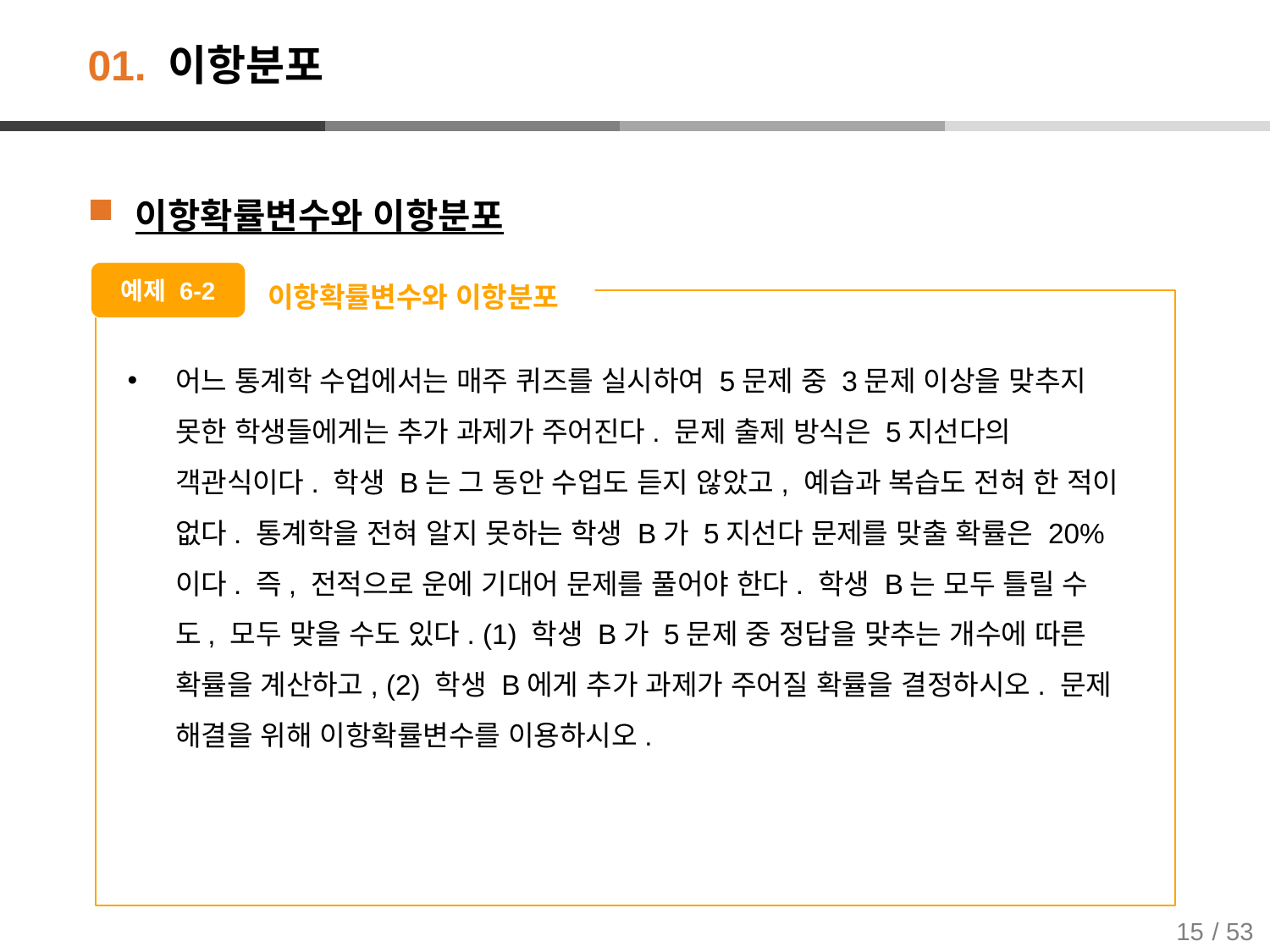

# 01. 이항분포
이항확률변수와 이항분포
이항확률변수와 이항분포

예제 6-2

어느 통계학 수업에서는 매주 퀴즈를 실시하여 5문제 중 3문제 이상을 맞추지 못한 학생들에게는 추가 과제가 주어진다. 문제 출제 방식은 5지선다의 객관식이다. 학생 B는 그 동안 수업도 듣지 않았고, 예습과 복습도 전혀 한 적이 없다. 통계학을 전혀 알지 못하는 학생 B가 5지선다 문제를 맞출 확률은 20%이다. 즉, 전적으로 운에 기대어 문제를 풀어야 한다. 학생 B는 모두 틀릴 수도, 모두 맞을 수도 있다. (1) 학생 B가 5문제 중 정답을 맞추는 개수에 따른 확률을 계산하고, (2) 학생 B에게 추가 과제가 주어질 확률을 결정하시오. 문제 해결을 위해 이항확률변수를 이용하시오.